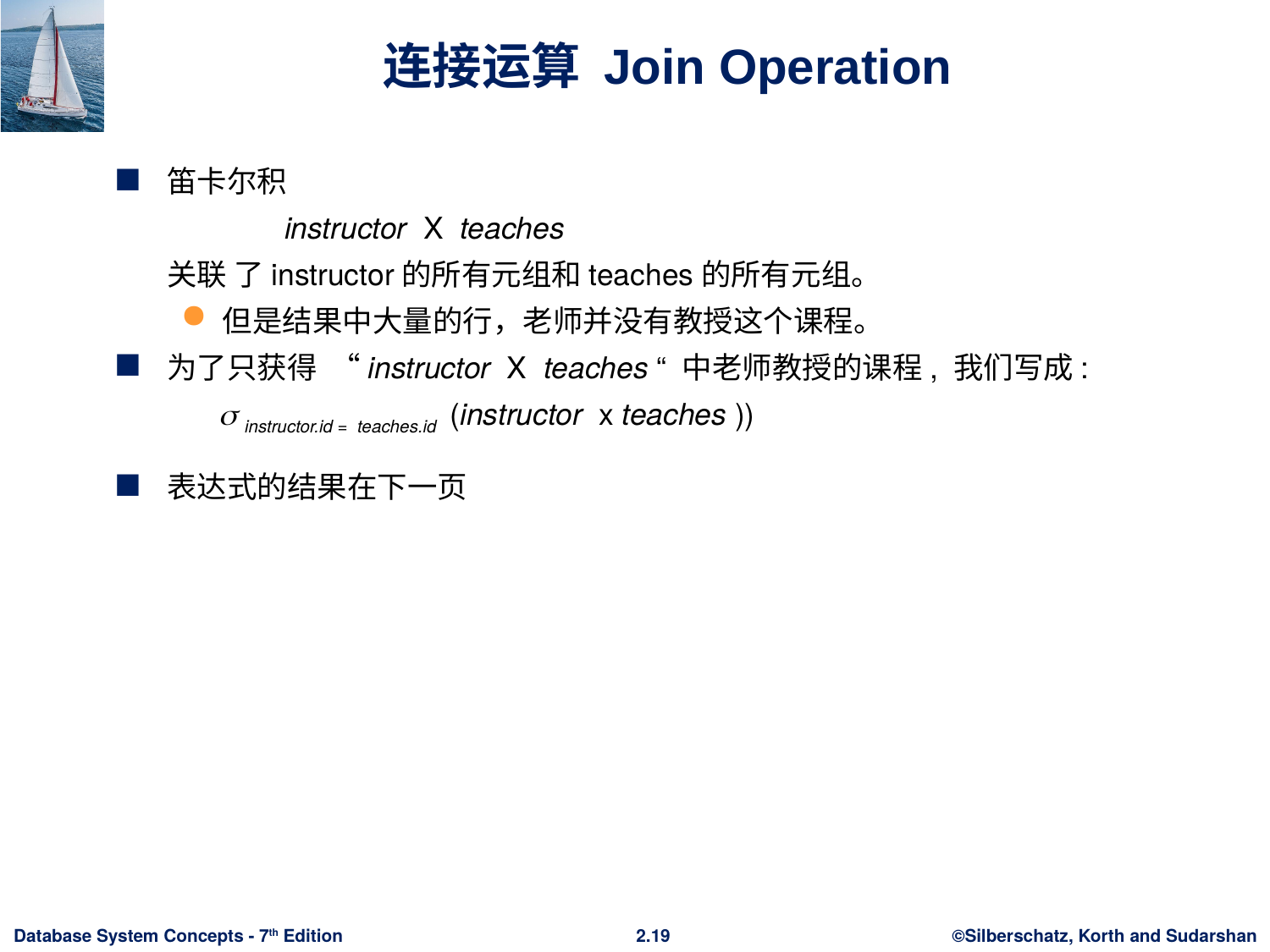

# 连接运算 Join Operation
笛卡尔积
                    instructor  X  teaches
      关联 了instructor的所有元组和teaches的所有元组。
但是结果中大量的行，老师并没有教授这个课程。
为了只获得  “instructor  X  teaches “ 中老师教授的课程, 我们写成:
            σ instructor.id =  teaches.id  (instructor  x teaches ))

表达式的结果在下一页